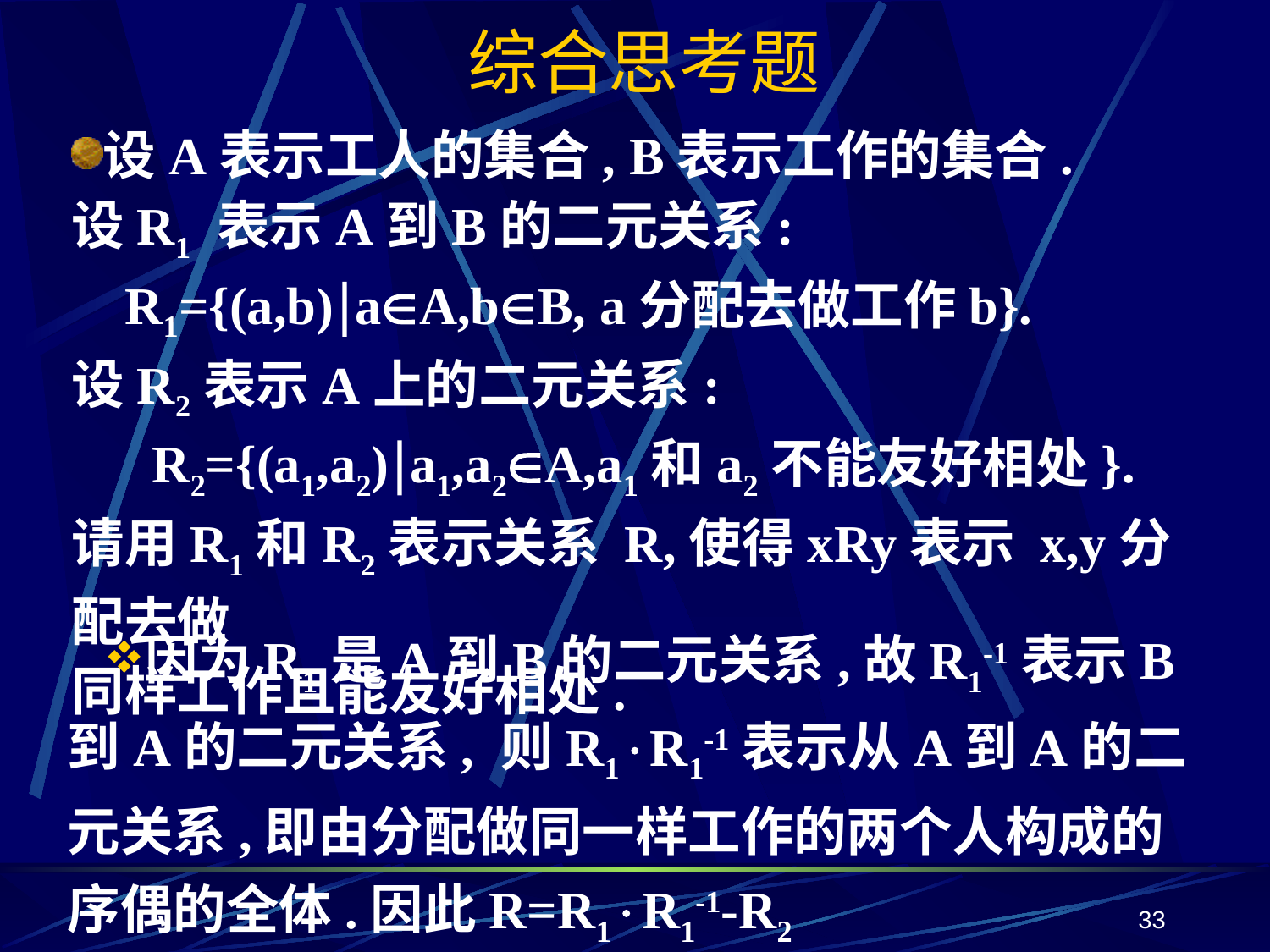

# 综合思考题
设A表示工人的集合, B表示工作的集合.
设R1 表示A到B的二元关系:
    R1={(a,b)|a∈A,b∈B, a分配去做工作b}.
设R2表示A上的二元关系:
R2={(a1,a2)|a1,a2∈A,a1和a2不能友好相处}.
请用R1和R2表示关系 R,使得xRy表示 x,y分配去做
同样工作且能友好相处.
因为R1是A到B的二元关系,故R1-1表示B到A的二元关系, 则R1⋅R1-1表示从A到A的二元关系,即由分配做同一样工作的两个人构成的序偶的全体.因此R=R1⋅R1-1-R2
33